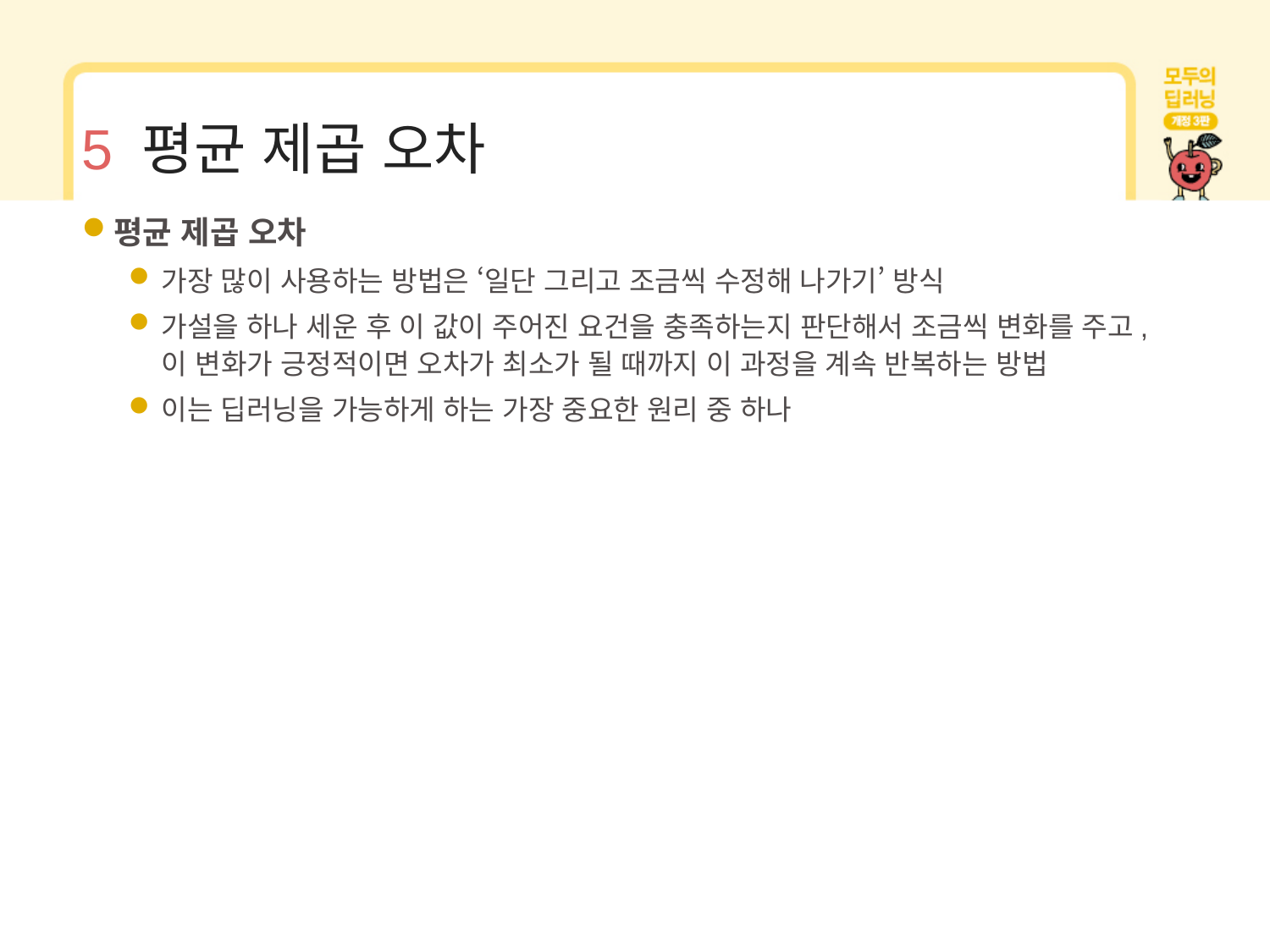

# 5 평균 제곱 오차
평균 제곱 오차
가장 많이 사용하는 방법은 ‘일단 그리고 조금씩 수정해 나가기’ 방식
가설을 하나 세운 후 이 값이 주어진 요건을 충족하는지 판단해서 조금씩 변화를 주고, 이 변화가 긍정적이면 오차가 최소가 될 때까지 이 과정을 계속 반복하는 방법
이는 딥러닝을 가능하게 하는 가장 중요한 원리 중 하나